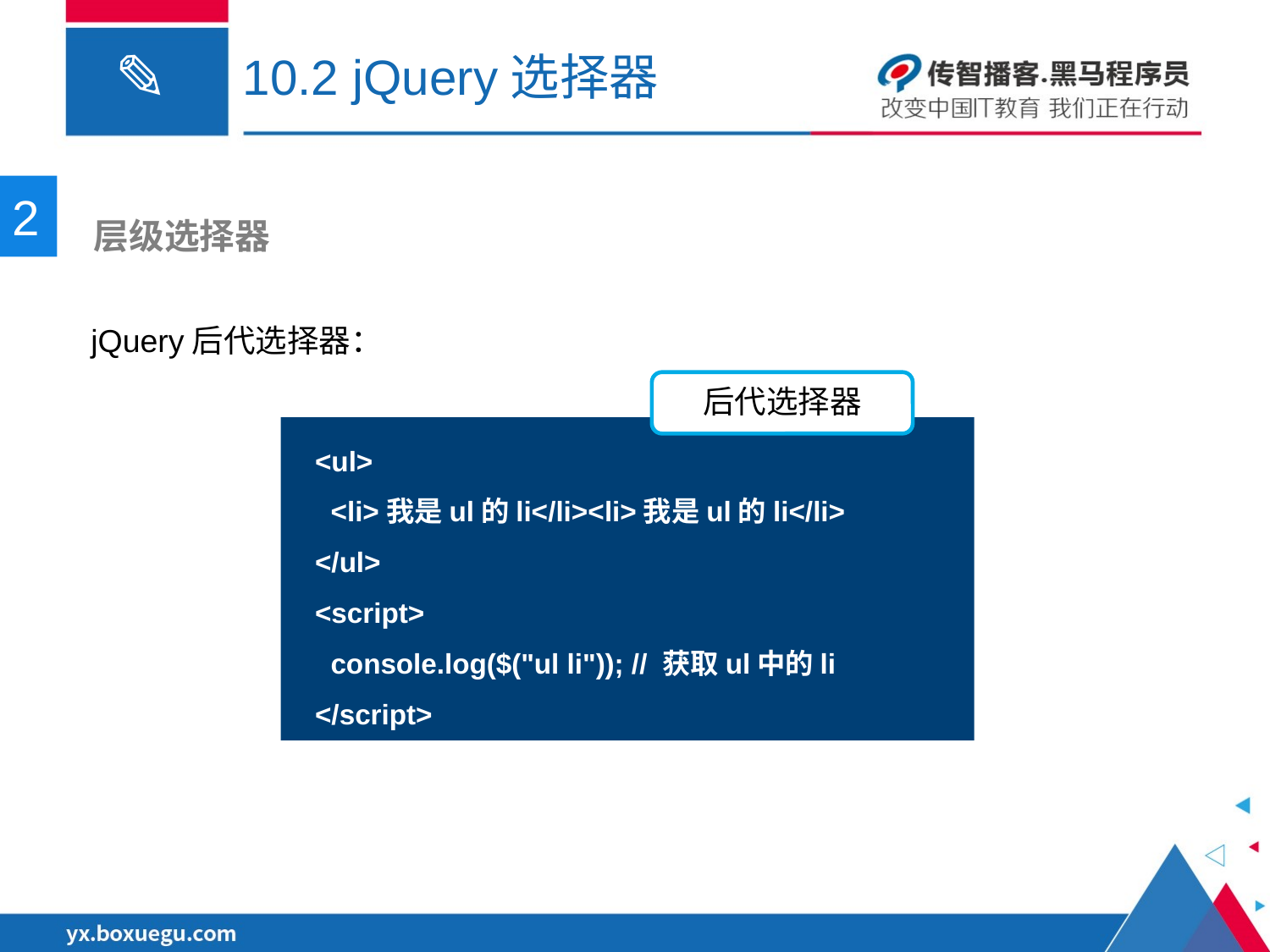

# 10.2 jQuery选择器

2
  层级选择器
jQuery后代选择器：
后代选择器

<ul>
  <li>我是ul的li</li><li>我是ul的li</li>
</ul>
<script>
  console.log($("ul li")); // 获取ul中的li
</script>